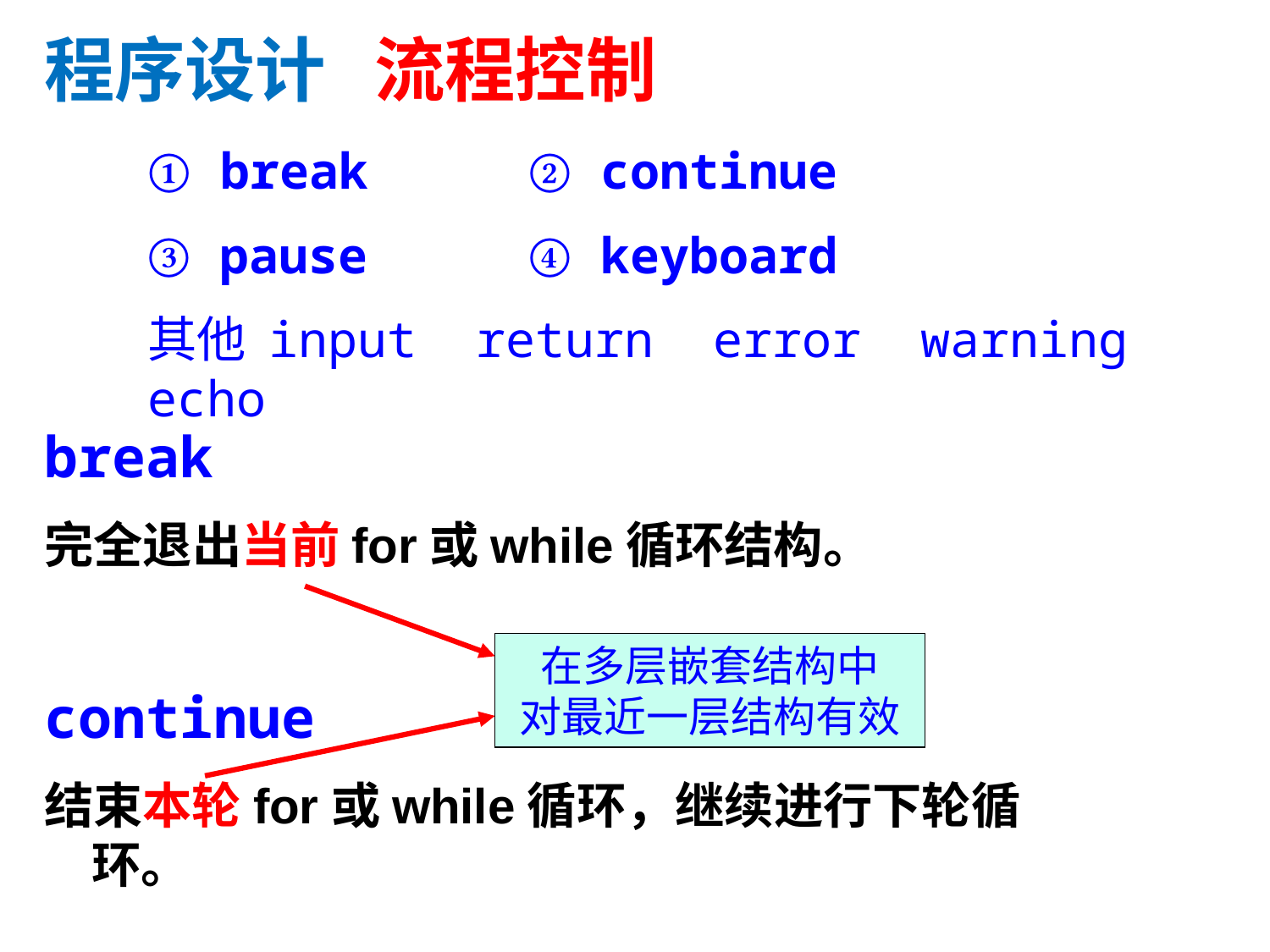

程序设计   流程控制
① break		② continue
③ pause		④ keyboard
其他 input  return  error  warning  echo
break
完全退出当前for或while循环结构。
在多层嵌套结构中
对最近一层结构有效
continue
结束本轮for或while循环，继续进行下轮循环。